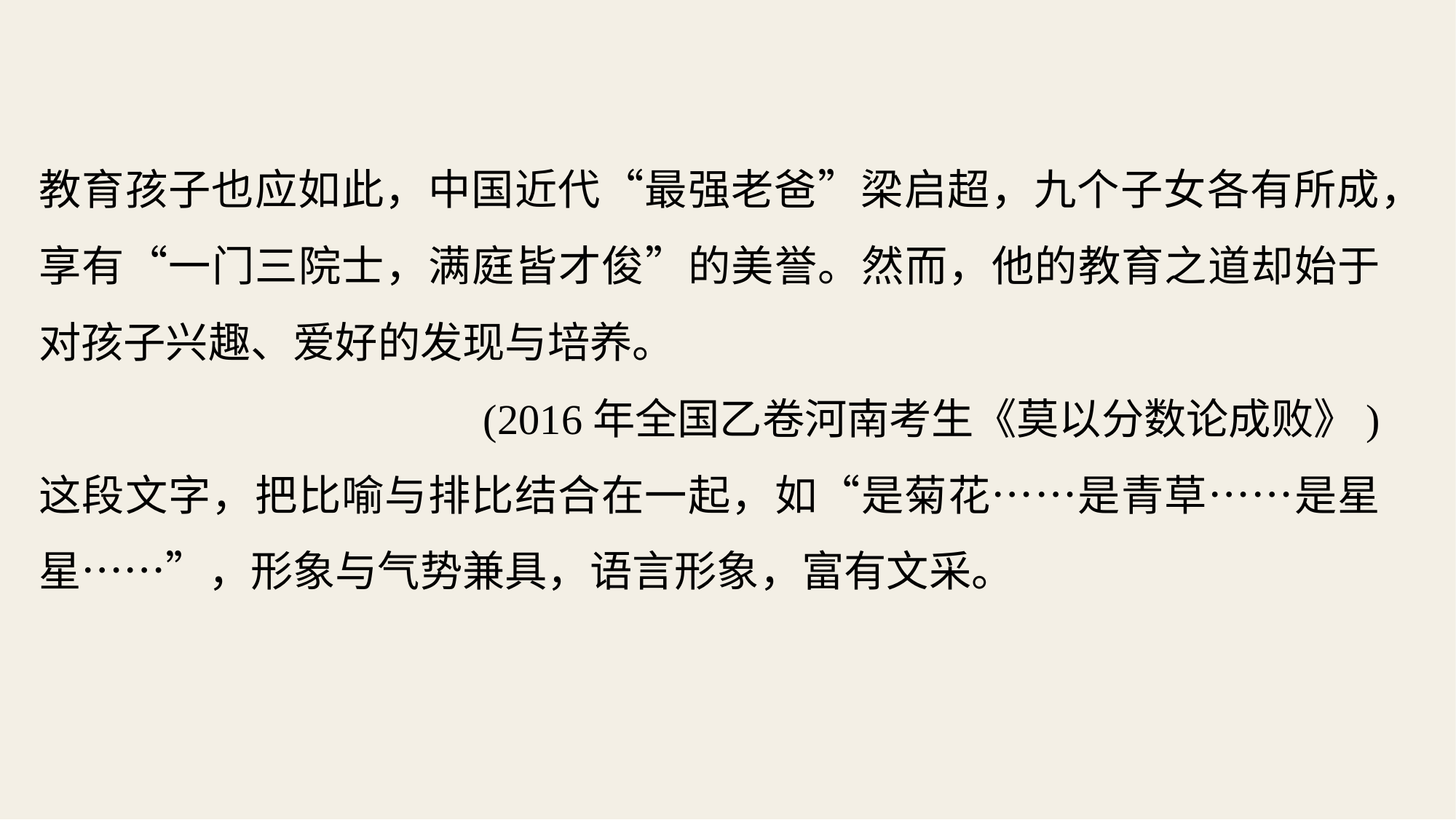

教育孩子也应如此，中国近代“最强老爸”梁启超，九个子女各有所成，享有“一门三院士，满庭皆才俊”的美誉。然而，他的教育之道却始于对孩子兴趣、爱好的发现与培养。
(2016年全国乙卷河南考生《莫以分数论成败》)
这段文字，把比喻与排比结合在一起，如“是菊花……是青草……是星星……”，形象与气势兼具，语言形象，富有文采。